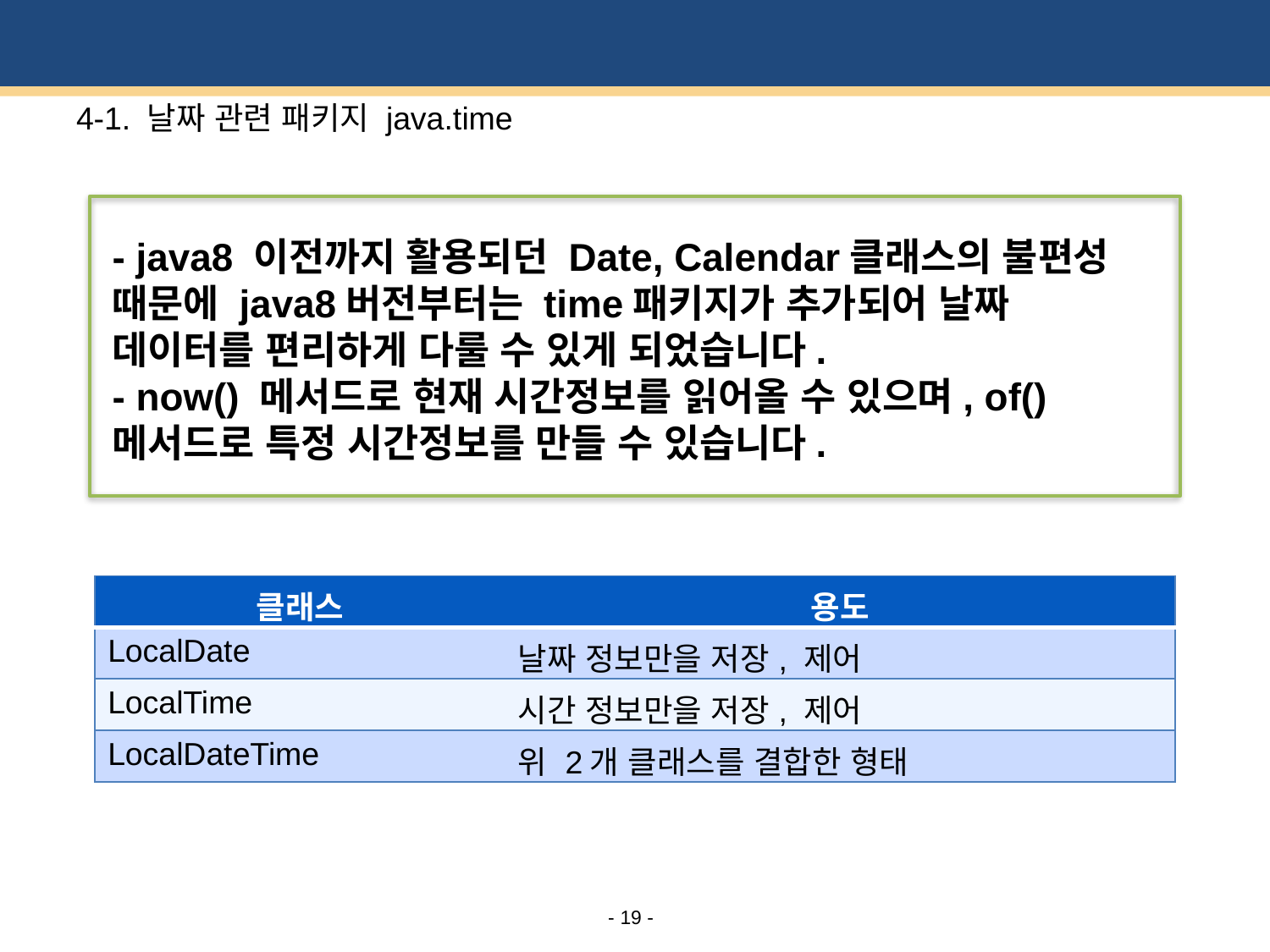

# 4-1. 날짜 관련 패키지 java.time

- java8 이전까지 활용되던 Date, Calendar클래스의 불편성 때문에 java8버전부터는 time패키지가 추가되어 날짜 데이터를 편리하게 다룰 수 있게 되었습니다.
- now() 메서드로 현재 시간정보를 읽어올 수 있으며, of()메서드로 특정 시간정보를 만들 수 있습니다.
| 클래스 | 용도 |
| --- | --- |
| LocalDate | 날짜 정보만을 저장, 제어 |
| LocalTime | 시간 정보만을 저장, 제어 |
| LocalDateTime | 위 2개 클래스를 결합한 형태 |